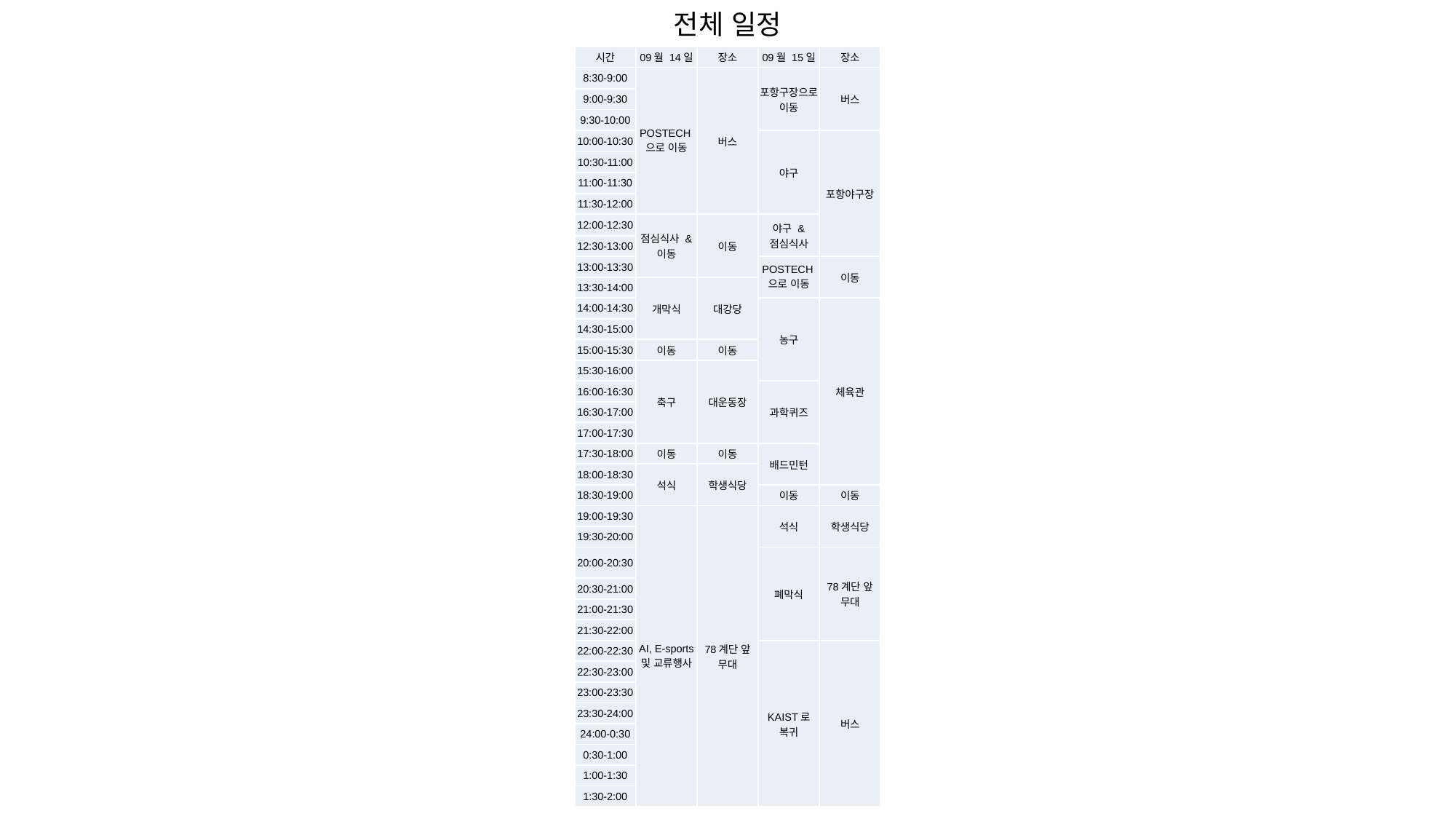

전체 일정
| 시간 | 09월 14일 | 장소 | 09월 15일 | 장소 |
| --- | --- | --- | --- | --- |
| 8:30-9:00 | POSTECH으로 이동 | 버스 | 포항구장으로 이동 | 버스 |
| 9:00-9:30 |  |  |  |  |
| 9:30-10:00 |  |  |  |  |
| 10:00-10:30 |  |  | 야구 | 포항야구장 |
| 10:30-11:00 |  |  |  |  |
| 11:00-11:30 |  |  |  |  |
| 11:30-12:00 |  |  |  |  |
| 12:00-12:30 | 점심식사 & 이동 | 이동 | 야구 & 점심식사 |  |
| 12:30-13:00 |  |  |  |  |
| 13:00-13:30 |  |  | POSTECH으로 이동 | 이동 |
| 13:30-14:00 | 개막식 | 대강당 |  |  |
| 14:00-14:30 |  |  | 농구 | 체육관 |
| 14:30-15:00 |  |  |  |  |
| 15:00-15:30 | 이동 | 이동 |  |  |
| 15:30-16:00 | 축구 | 대운동장 |  |  |
| 16:00-16:30 |  |  | 과학퀴즈 |  |
| 16:30-17:00 |  |  |  |  |
| 17:00-17:30 |  |  |  |  |
| 17:30-18:00 | 이동 | 이동 | 배드민턴 |  |
| 18:00-18:30 | 석식 | 학생식당 |  |  |
| 18:30-19:00 |  |  | 이동 | 이동 |
| 19:00-19:30 | AI, E-sports 및 교류행사 | 78계단 앞 무대 | 석식 | 학생식당 |
| 19:30-20:00 |  |  |  |  |
| 20:00-20:30 |  |  | 폐막식 | 78계단 앞 무대 |
| 20:30-21:00 |  |  |  |  |
| 21:00-21:30 |  |  |  |  |
| 21:30-22:00 |  |  |  |  |
| 22:00-22:30 |  |  | KAIST로 복귀 | 버스 |
| 22:30-23:00 |  |  |  |  |
| 23:00-23:30 |  |  |  |  |
| 23:30-24:00 |  |  |  |  |
| 24:00-0:30 |  |  |  |  |
| 0:30-1:00 |  |  |  |  |
| 1:00-1:30 |  |  |  |  |
| 1:30-2:00 |  |  |  |  |